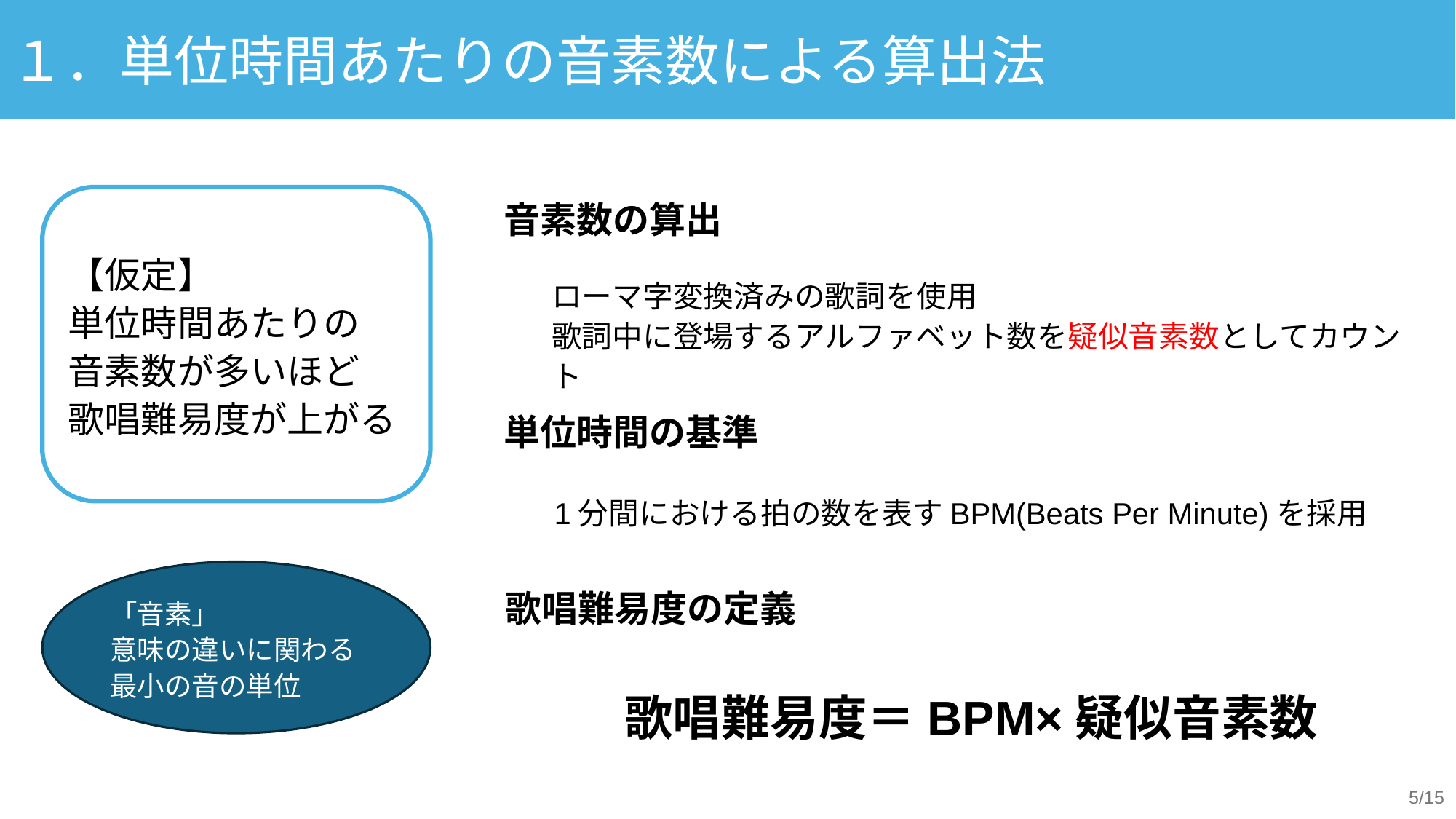

１．単位時間あたりの音素数による算出法
【仮定】
単位時間あたりの
音素数が多いほど
歌唱難易度が上がる
音素数の算出
ローマ字変換済みの歌詞を使用
歌詞中に登場するアルファベット数を疑似音素数としてカウント
単位時間の基準
1分間における拍の数を表すBPM(Beats Per Minute)を採用
「音素」
意味の違いに関わる
最小の音の単位
歌唱難易度の定義
歌唱難易度＝BPM×疑似音素数
5/15